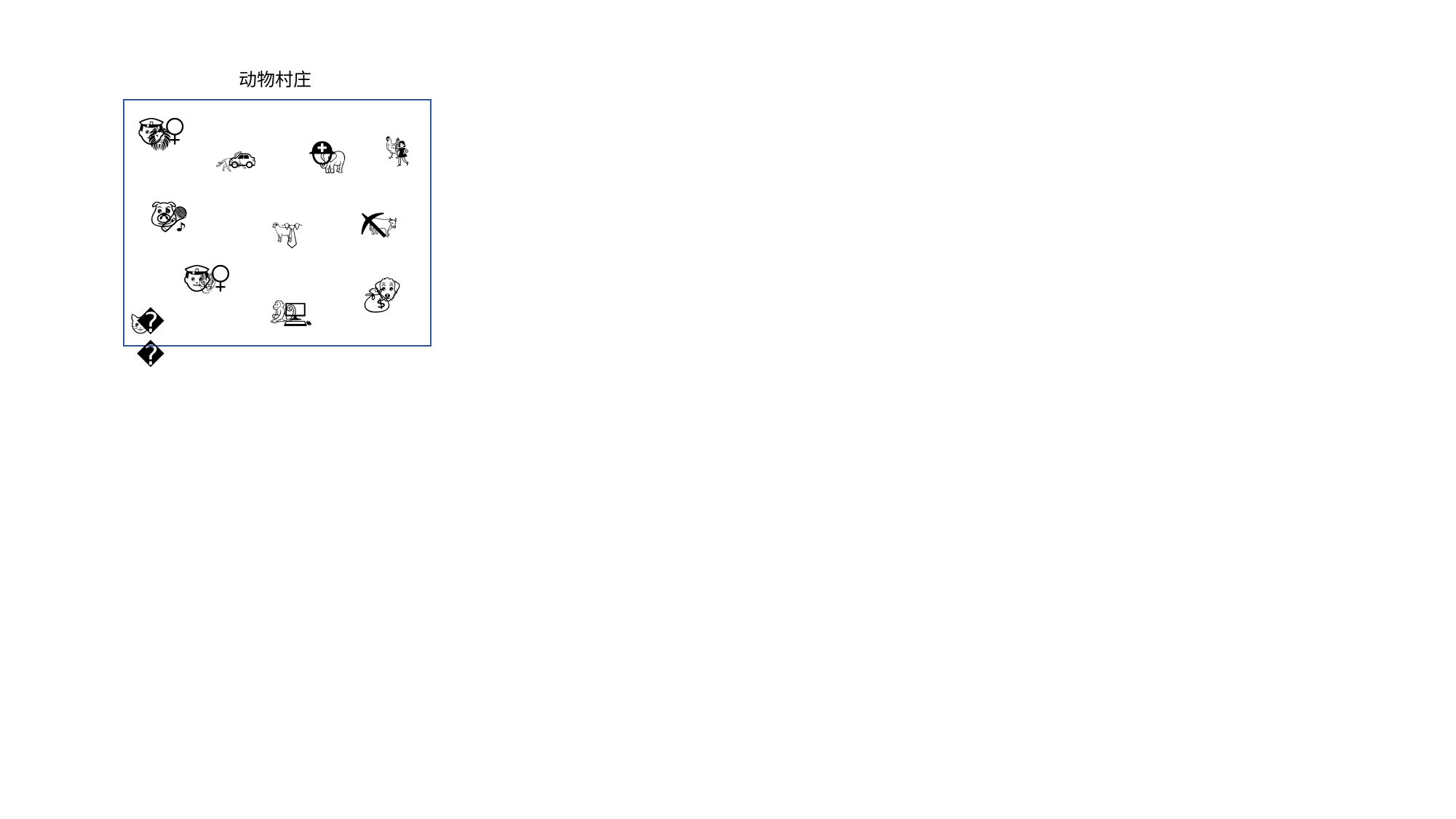

动物村庄

👮‍♀️
🦁️
🐔
💃
⛑️
🚗
🐎
🐘
🐷
🎤
⛏️
🐂
🐑
👔
👮‍♀️
🐯
🐶
💰
🐒
💻
🐱
💉